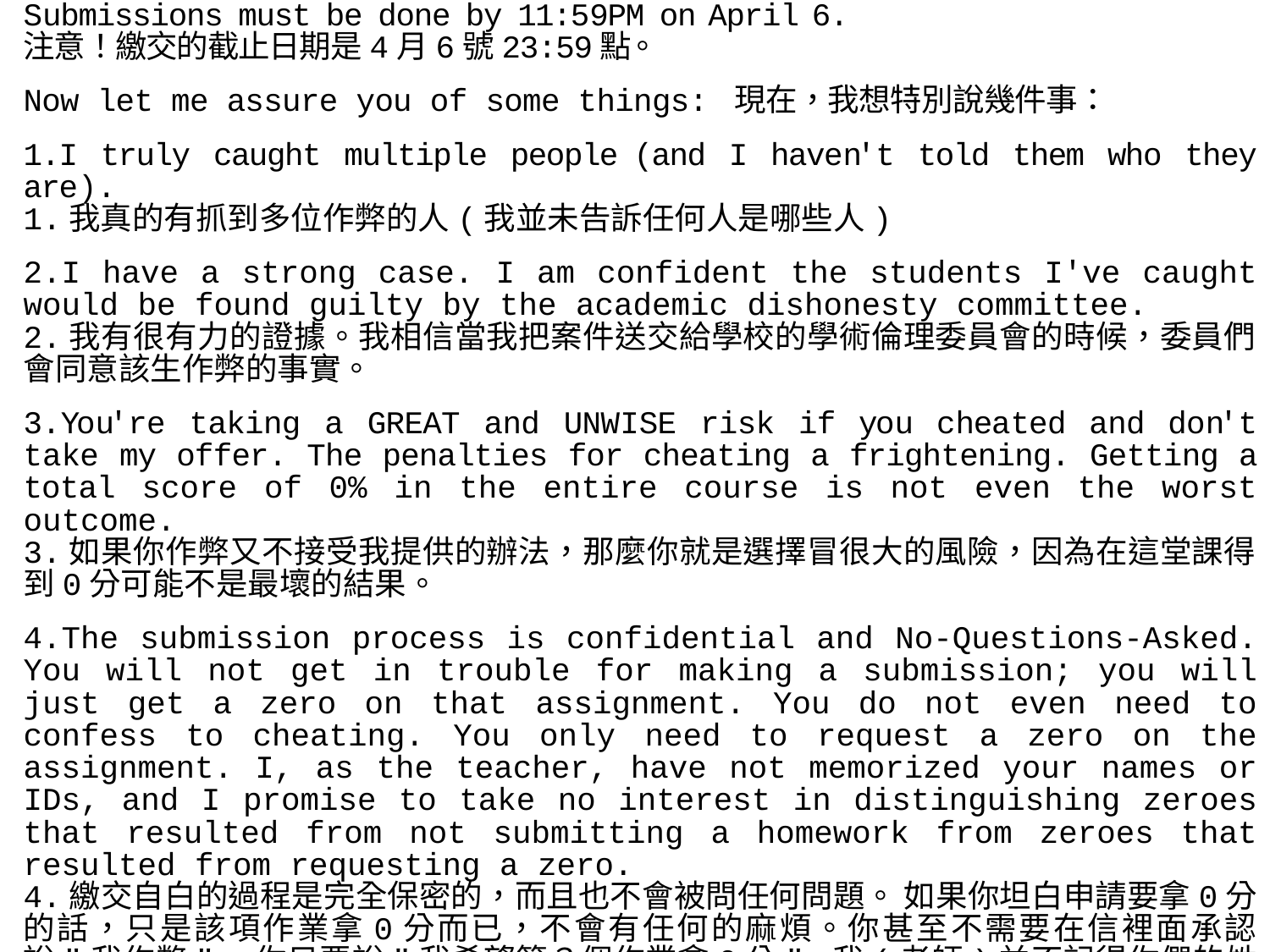

Submissions must be done by 11:59PM on April 6.
注意！繳交的截止日期是4月6號23:59點。
Now let me assure you of some things: 現在，我想特別說幾件事：
1.I truly caught multiple people (and I haven't told them who they are).
1.我真的有抓到多位作弊的人(我並未告訴任何人是哪些人)
2.I have a strong case. I am confident the students I've caught would be found guilty by the academic dishonesty committee.
2.我有很有力的證據。我相信當我把案件送交給學校的學術倫理委員會的時候，委員們會同意該生作弊的事實。
3.You're taking a GREAT and UNWISE risk if you cheated and don't take my offer. The penalties for cheating a frightening. Getting a total score of 0% in the entire course is not even the worst outcome.
3.如果你作弊又不接受我提供的辦法，那麼你就是選擇冒很大的風險，因為在這堂課得到0分可能不是最壞的結果。
4.The submission process is confidential and No-Questions-Asked. You will not get in trouble for making a submission; you will just get a zero on that assignment. You do not even need to confess to cheating. You only need to request a zero on the assignment. I, as the teacher, have not memorized your names or IDs, and I promise to take no interest in distinguishing zeroes that resulted from not submitting a homework from zeroes that resulted from requesting a zero.
4.繳交自白的過程是完全保密的，而且也不會被問任何問題。 如果你坦白申請要拿0分的話，只是該項作業拿0分而已，不會有任何的麻煩。你甚至不需要在信裡面承認說"我作弊"，你只要說"我希望第？個作業拿0分" 我(老師)並不記得你們的姓名和學號，我保證我沒興趣去區別哪個零分是作弊的零分、哪個零分是沒交作業的零分。